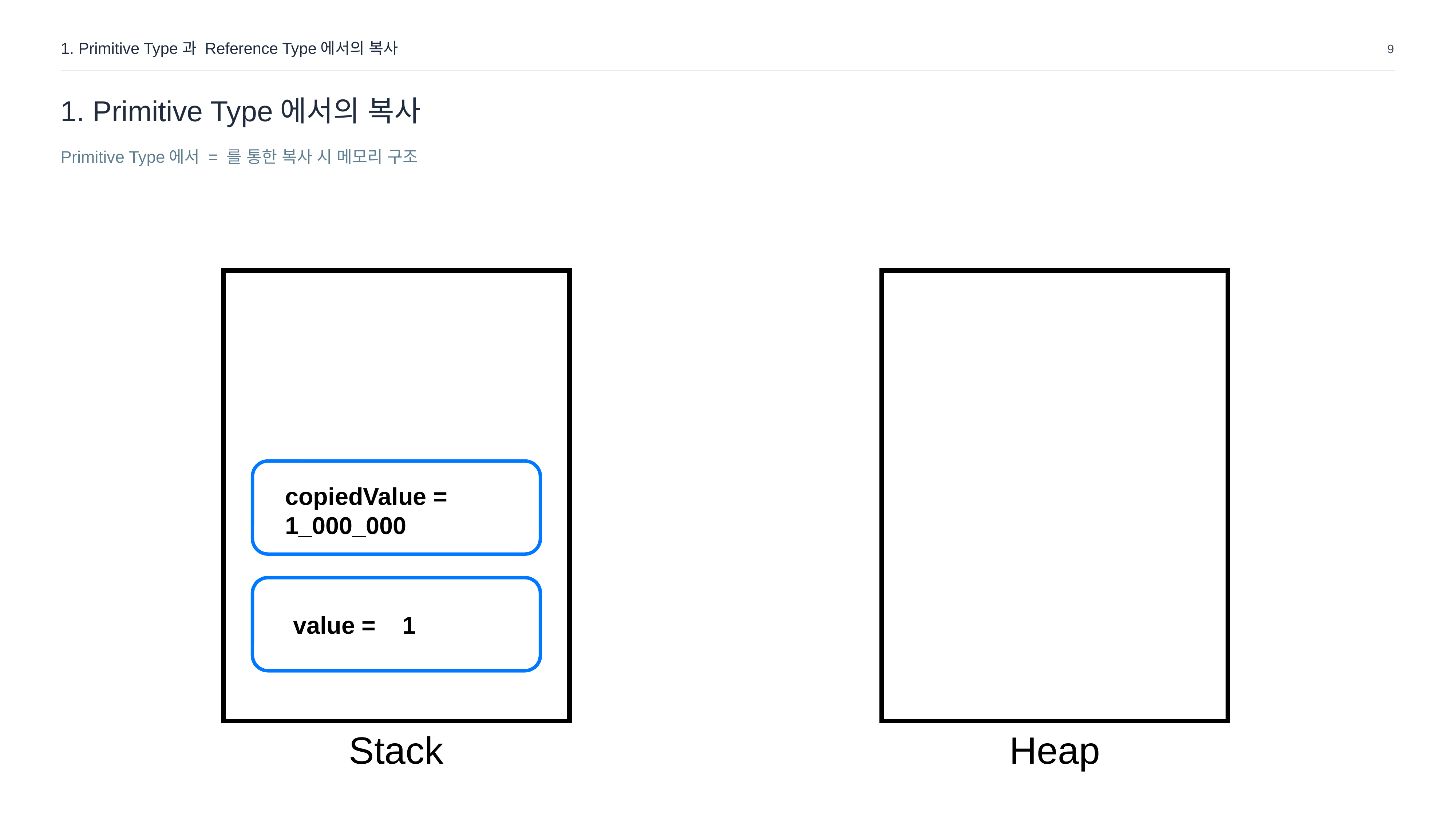

1. Primitive Type과 Reference Type에서의 복사
9
# 1. Primitive Type에서의 복사
Primitive Type에서 = 를 통한 복사 시 메모리 구조

copiedValue = 1_000_000

value = 1_000_000

value = 	1
Stack
Heap